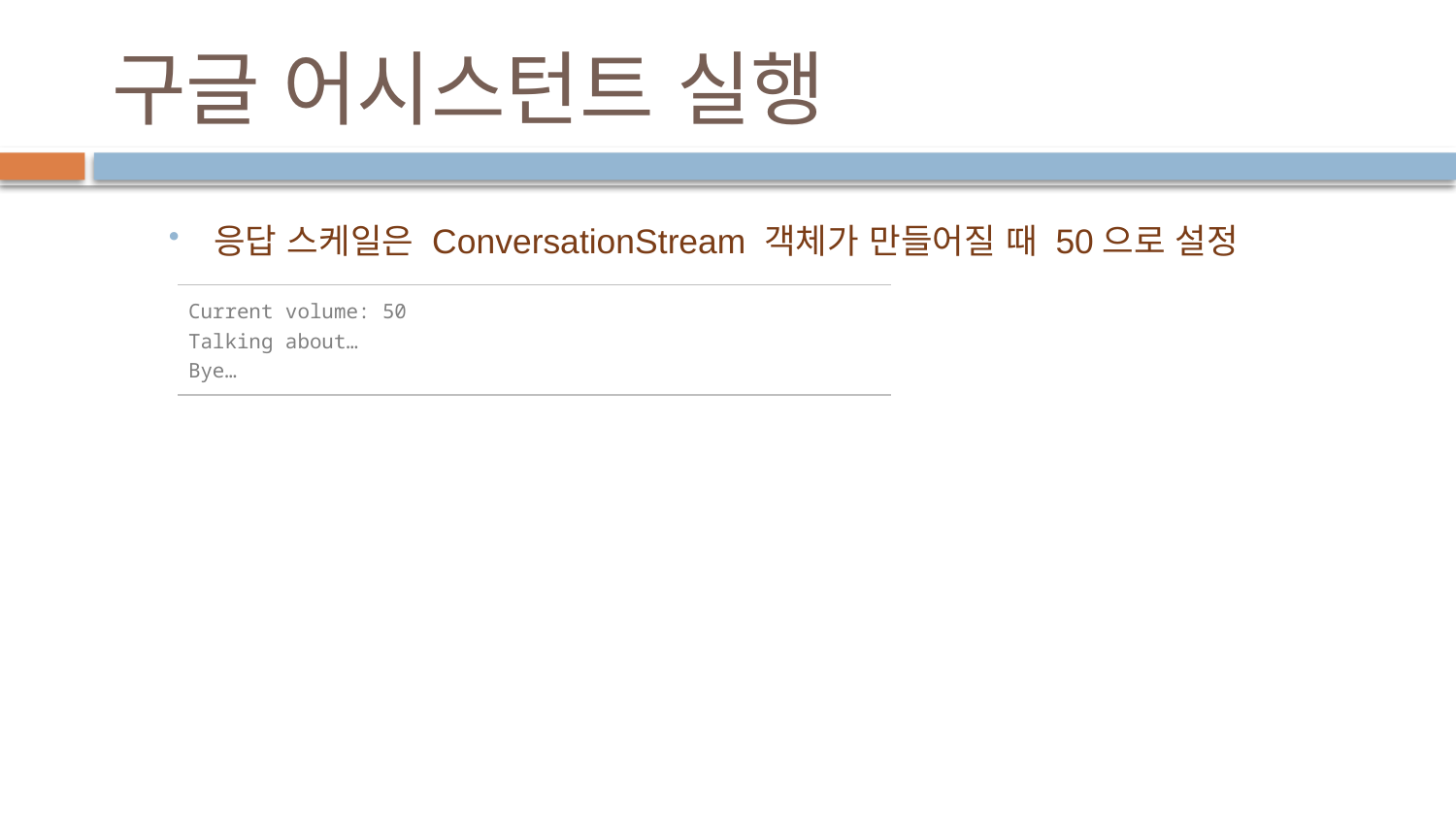

# 구글 어시스턴트 실행
응답 스케일은 ConversationStream 객체가 만들어질 때 50으로 설정
| Current volume: 50 Talking about… Bye… |
| --- |